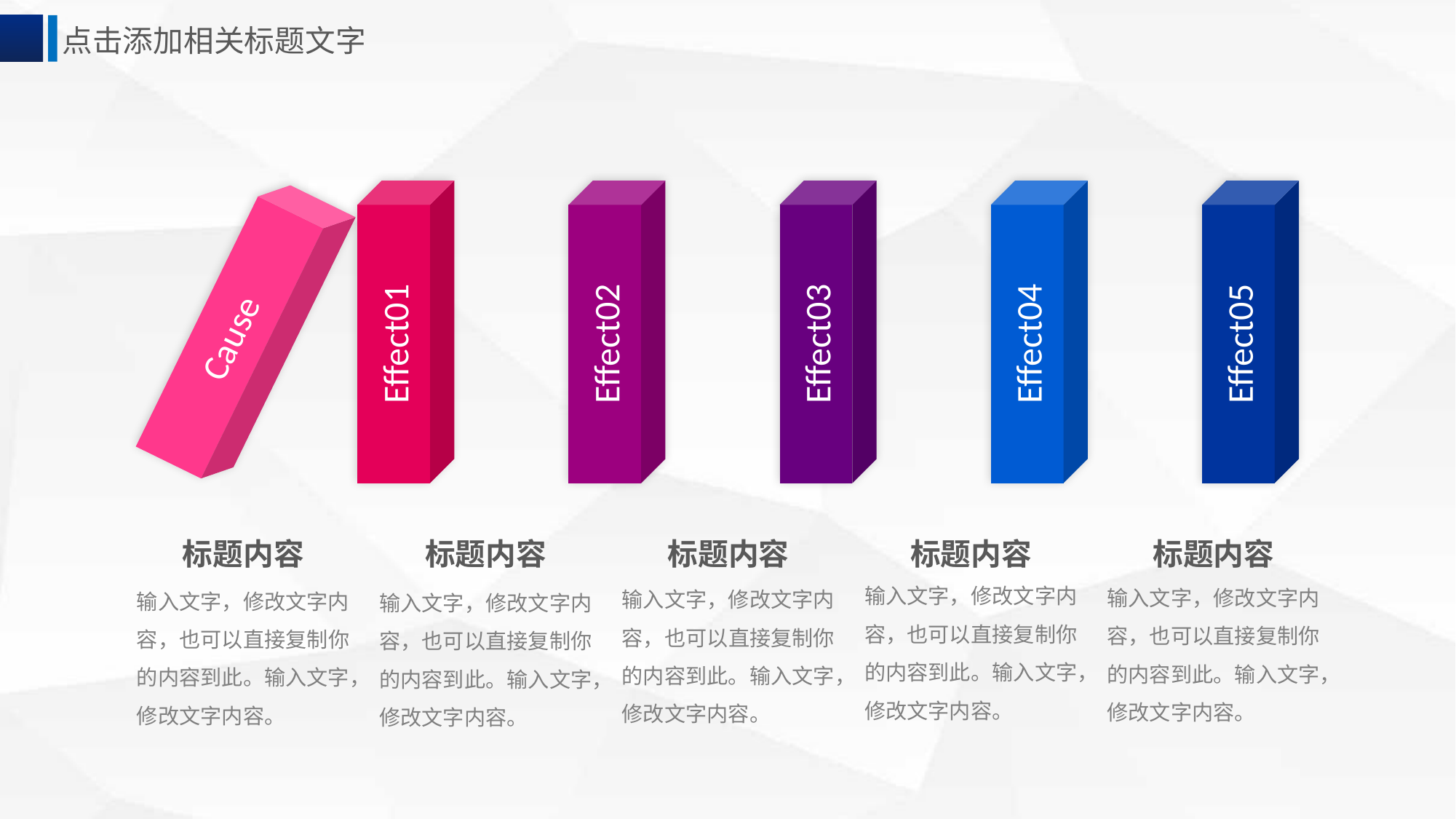

点击添加相关标题文字

Cause
Effect01
Effect02
Effect03
Effect04
Effect05
标题内容
输入文字，修改文字内容，也可以直接复制你的内容到此。输入文字，修改文字内容。
标题内容
输入文字，修改文字内容，也可以直接复制你的内容到此。输入文字，修改文字内容。
标题内容
输入文字，修改文字内容，也可以直接复制你的内容到此。输入文字，修改文字内容。
标题内容
输入文字，修改文字内容，也可以直接复制你的内容到此。输入文字，修改文字内容。
标题内容
输入文字，修改文字内容，也可以直接复制你的内容到此。输入文字，修改文字内容。